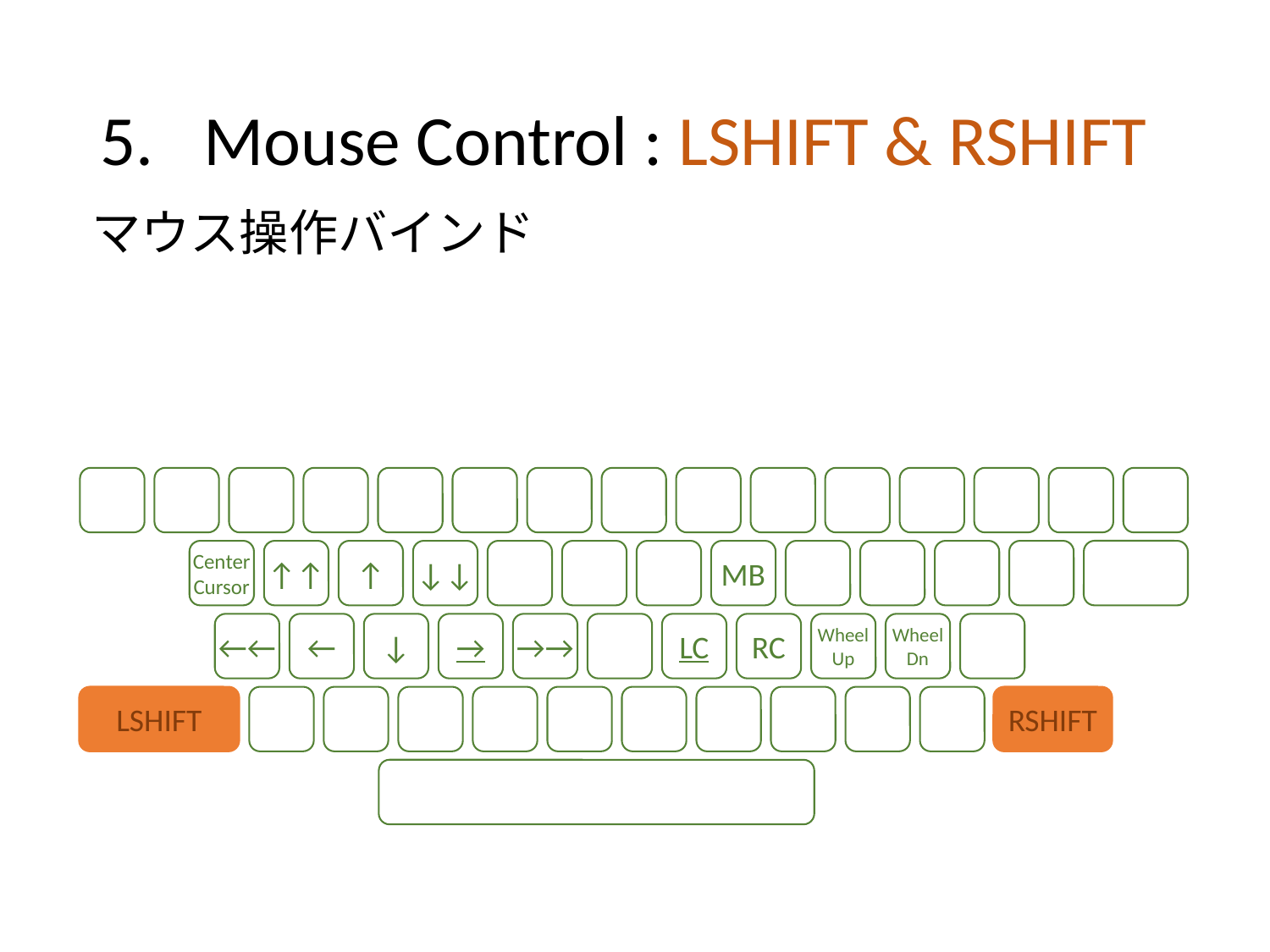

# Mouse Control : LSHIFT & RSHIFT
マウス操作バインド

Center
Cursor
↑↑
↑
↓↓

MB

←←
←
↓
→
→→

LC
RC
Wheel
Up
Wheel
Dn

LSHIFT

RSHIFT